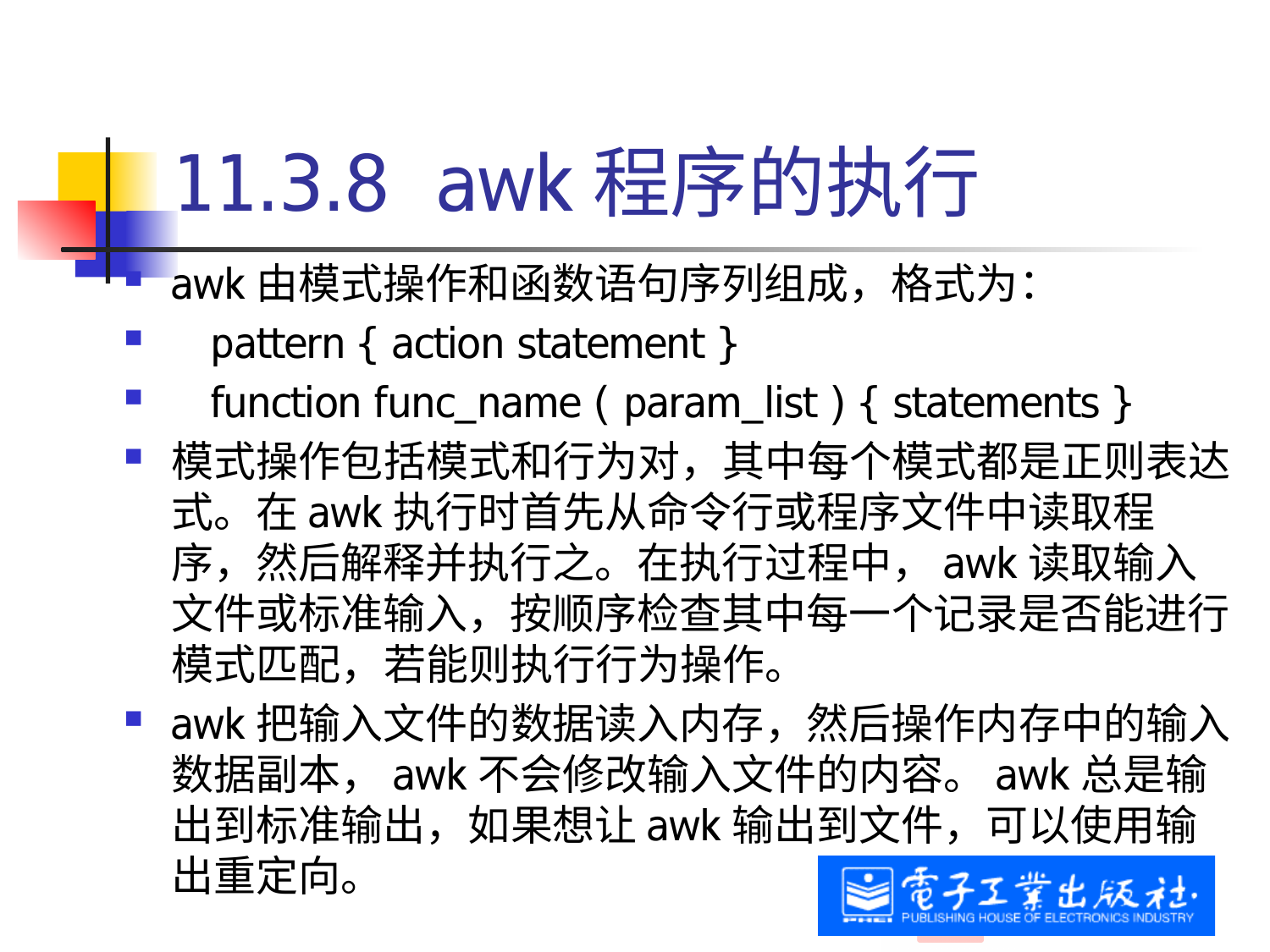

# 11.3.8  awk程序的执行
awk由模式操作和函数语句序列组成，格式为：
   pattern { action statement }
   function func_name ( param_list ) { statements }
模式操作包括模式和行为对，其中每个模式都是正则表达式。在awk执行时首先从命令行或程序文件中读取程序，然后解释并执行之。在执行过程中，awk读取输入文件或标准输入，按顺序检查其中每一个记录是否能进行模式匹配，若能则执行行为操作。
awk把输入文件的数据读入内存，然后操作内存中的输入数据副本，awk不会修改输入文件的内容。awk总是输出到标准输出，如果想让awk输出到文件，可以使用输出重定向。